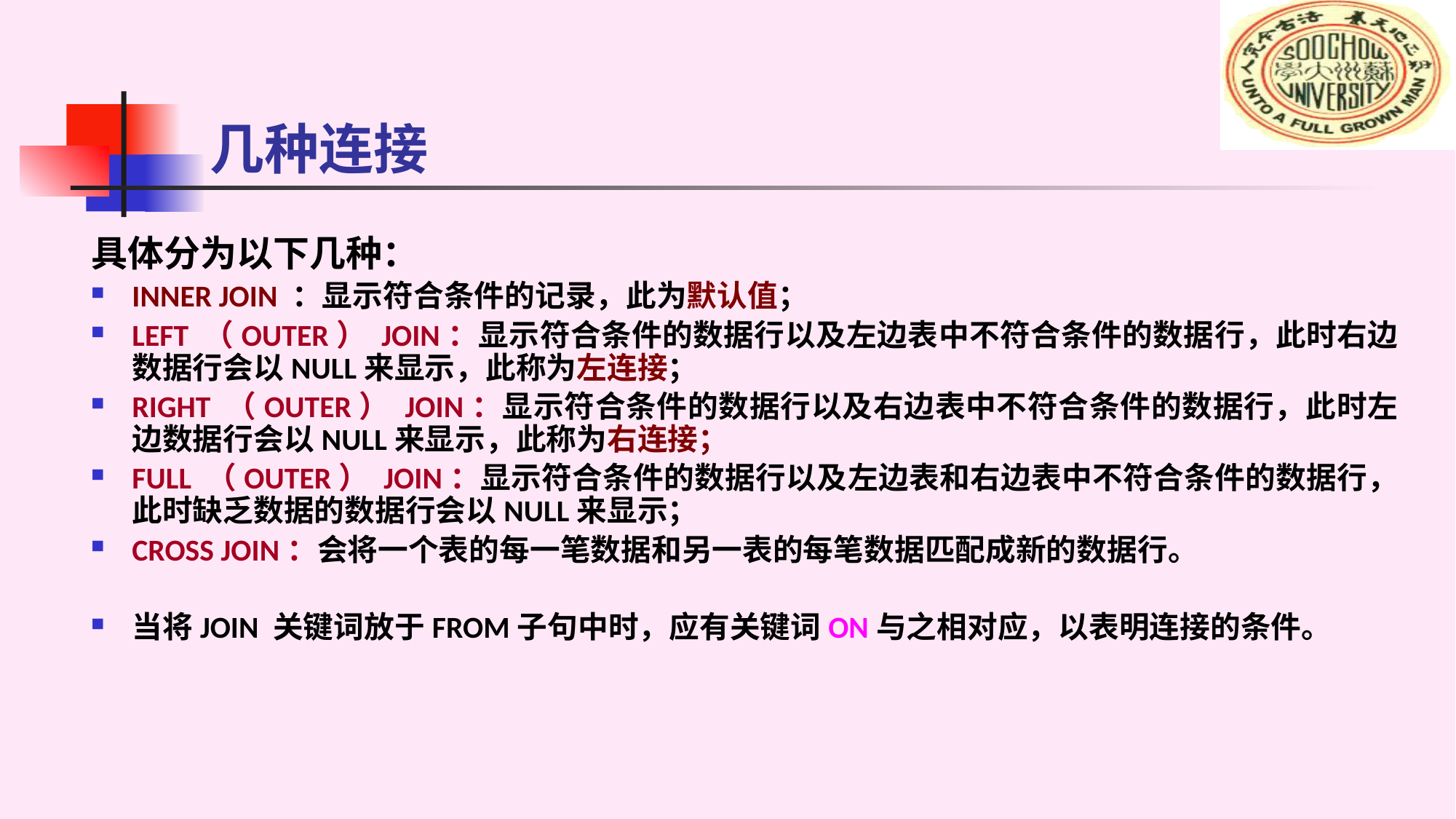

# 几种连接
具体分为以下几种：
INNER JOIN ：显示符合条件的记录，此为默认值；
LEFT （OUTER） JOIN：显示符合条件的数据行以及左边表中不符合条件的数据行，此时右边数据行会以NULL来显示，此称为左连接；
RIGHT （OUTER） JOIN：显示符合条件的数据行以及右边表中不符合条件的数据行，此时左边数据行会以NULL来显示，此称为右连接；
FULL （OUTER） JOIN：显示符合条件的数据行以及左边表和右边表中不符合条件的数据行，此时缺乏数据的数据行会以NULL来显示；
CROSS JOIN：会将一个表的每一笔数据和另一表的每笔数据匹配成新的数据行。

当将JOIN 关键词放于FROM子句中时，应有关键词ON与之相对应，以表明连接的条件。